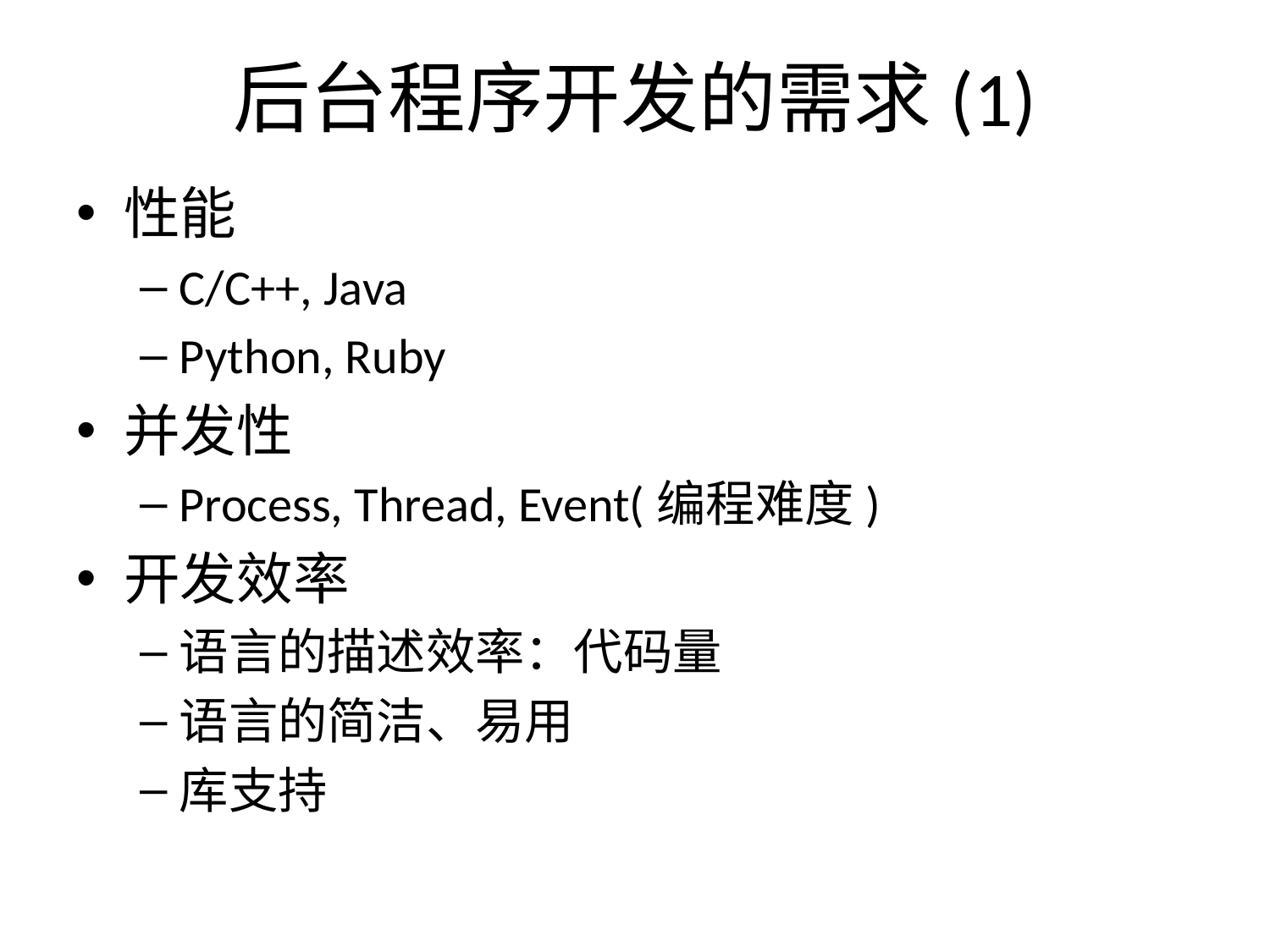

# 后台程序开发的需求(1)
性能
C/C++, Java
Python, Ruby
并发性
Process, Thread, Event(编程难度)
开发效率
语言的描述效率：代码量
语言的简洁、易用
库支持